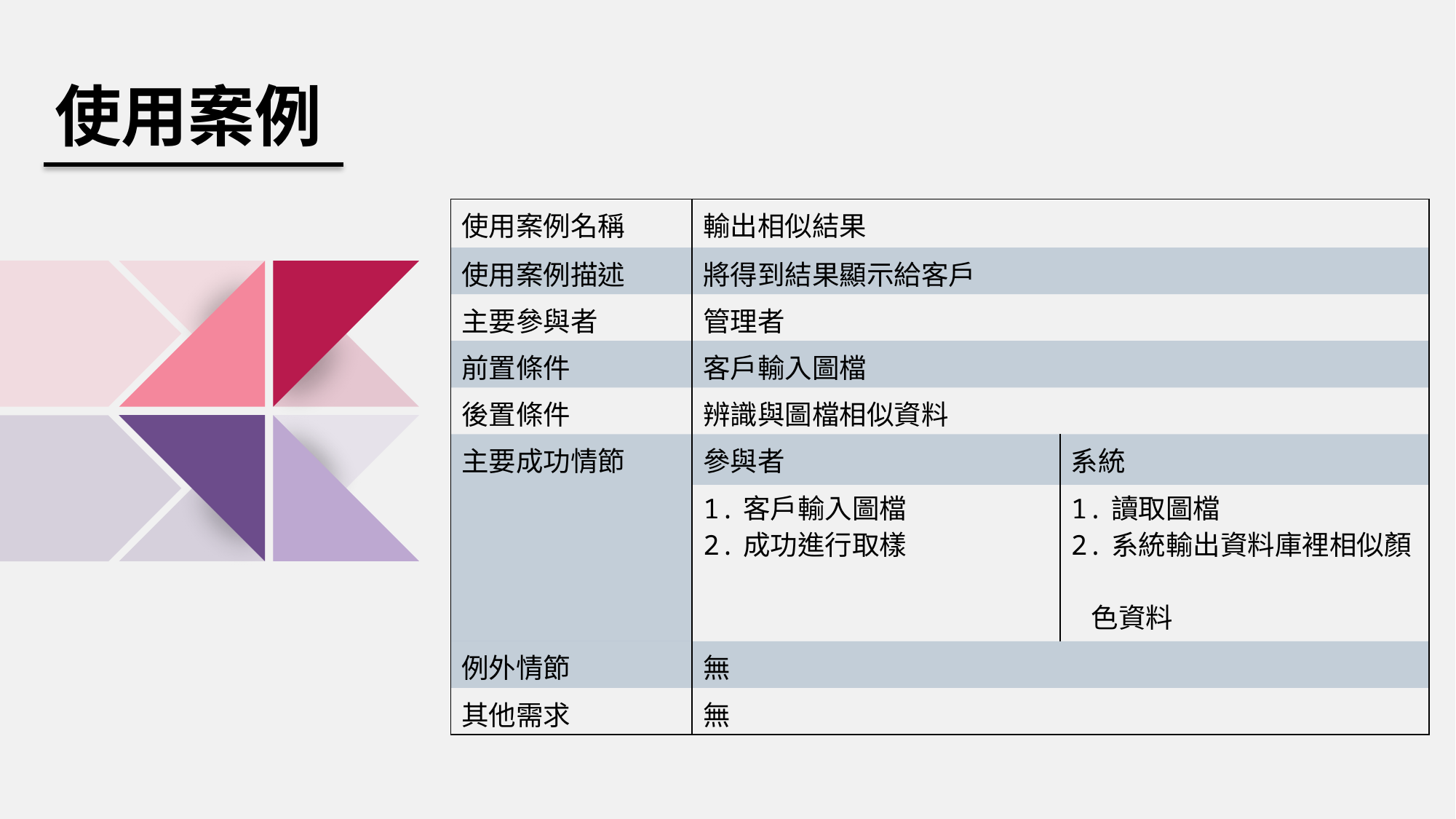

使用案例
| 使用案例名稱 | 輸出相似結果 |  |
| --- | --- | --- |
| 使用案例描述 | 將得到結果顯示給客戶 |  |
| 主要參與者 | 管理者 |  |
| 前置條件 | 客戶輸入圖檔 |  |
| 後置條件 | 辨識與圖檔相似資料 |  |
| 主要成功情節 | 參與者 | 系統 |
|  | 1.客戶輸入圖檔 2.成功進行取樣 | 1.讀取圖檔 2.系統輸出資料庫裡相似顏 色資料 |
| 例外情節 | 無 |  |
| 其他需求 | 無 |  |